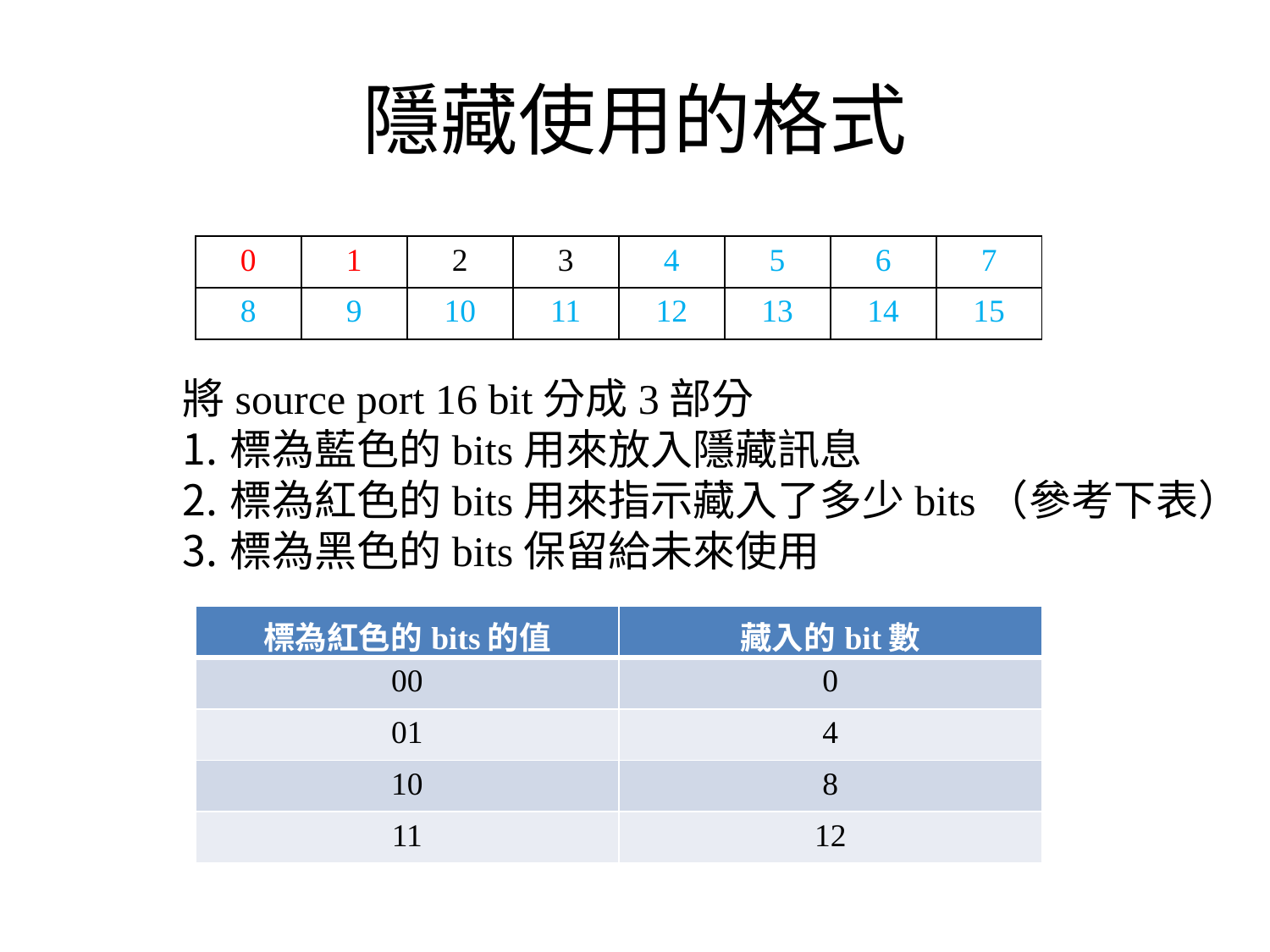

# 隱藏使用的格式
| 0 | 1 | 2 | 3 | 4 | 5 | 6 | 7 |
| --- | --- | --- | --- | --- | --- | --- | --- |
| 8 | 9 | 10 | 11 | 12 | 13 | 14 | 15 |
將source port 16 bit分成3部分
標為藍色的bits用來放入隱藏訊息
標為紅色的bits用來指示藏入了多少bits（參考下表）
標為黑色的bits保留給未來使用
| 標為紅色的bits的值 | 藏入的bit數 |
| --- | --- |
| 00 | 0 |
| 01 | 4 |
| 10 | 8 |
| 11 | 12 |